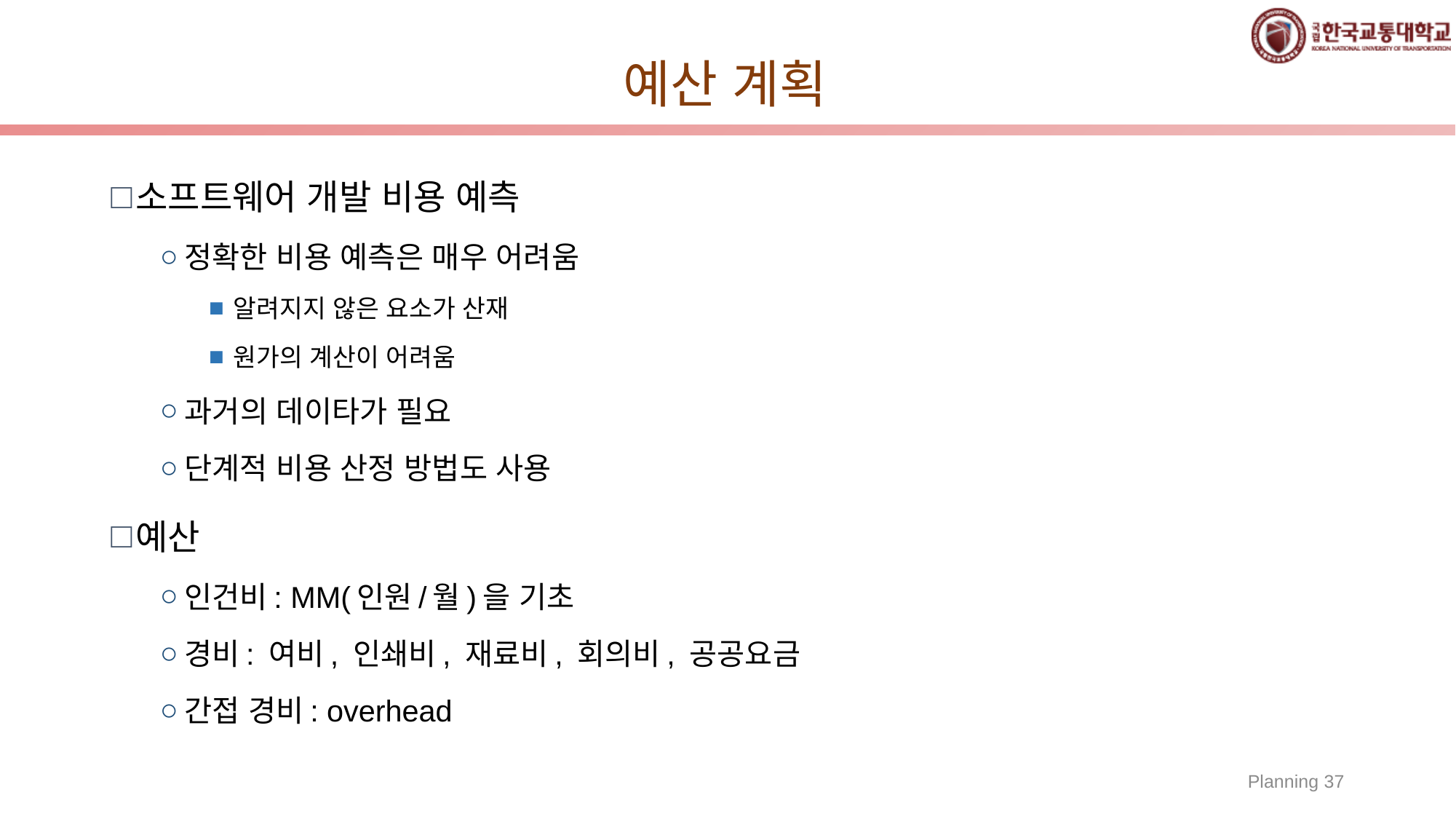

# 예산 계획
소프트웨어 개발 비용 예측
정확한 비용 예측은 매우 어려움
알려지지 않은 요소가 산재
원가의 계산이 어려움
과거의 데이타가 필요
단계적 비용 산정 방법도 사용
예산
인건비: MM(인원/월)을 기초
경비: 여비, 인쇄비, 재료비, 회의비, 공공요금
간접 경비: overhead
Planning 37